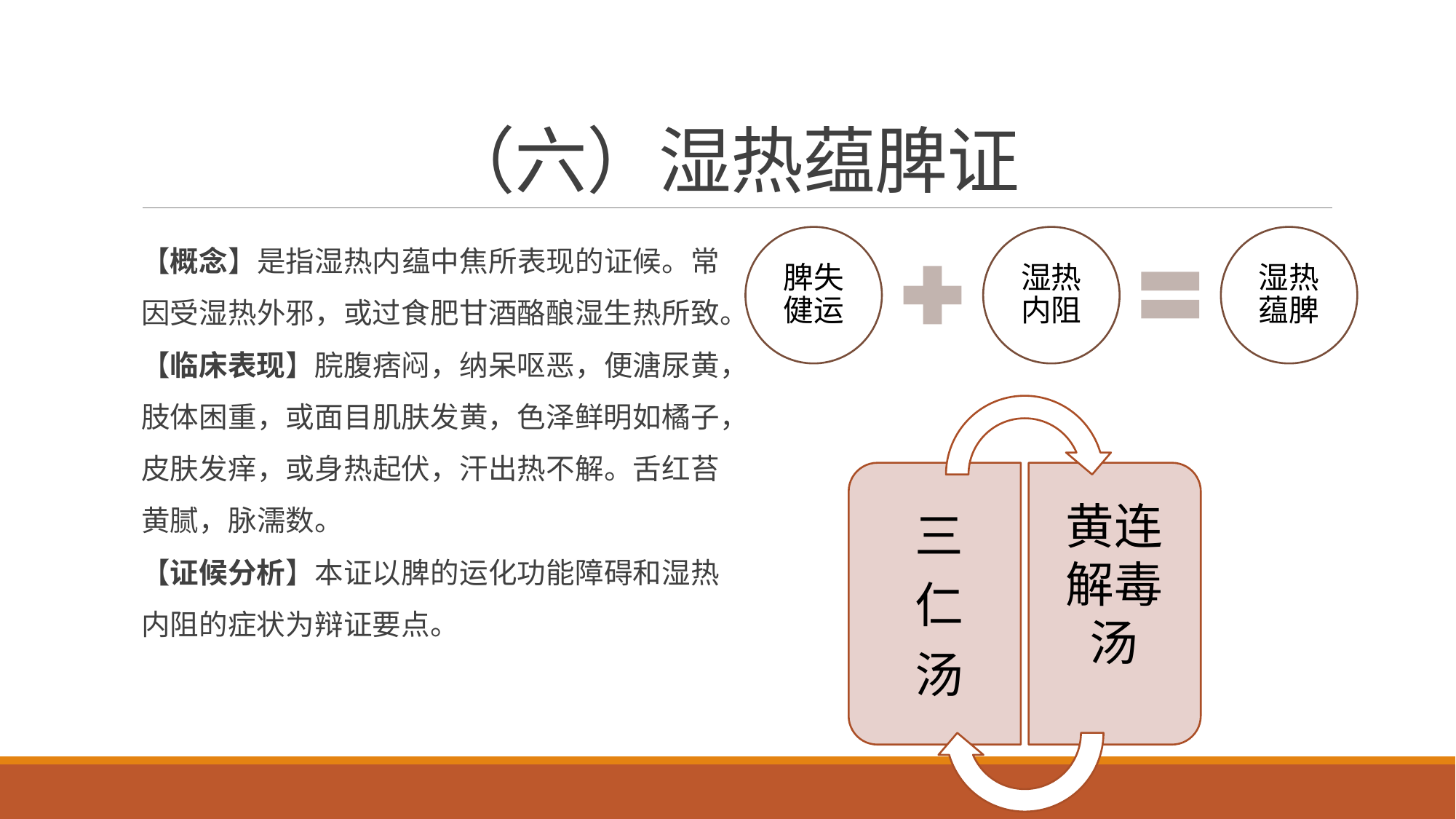

# （六）湿热蕴脾证
脾失健运

湿热内阻

湿热蕴脾
【概念】是指湿热内蕴中焦所表现的证候。常因受湿热外邪，或过食肥甘酒酪酿湿生热所致。
【临床表现】脘腹痞闷，纳呆呕恶，便溏尿黄，肢体困重，或面目肌肤发黄，色泽鲜明如橘子，皮肤发痒，或身热起伏，汗出热不解。舌红苔黄腻，脉濡数。
【证候分析】本证以脾的运化功能障碍和湿热内阻的症状为辩证要点。
三
仁
汤
黄连解毒汤